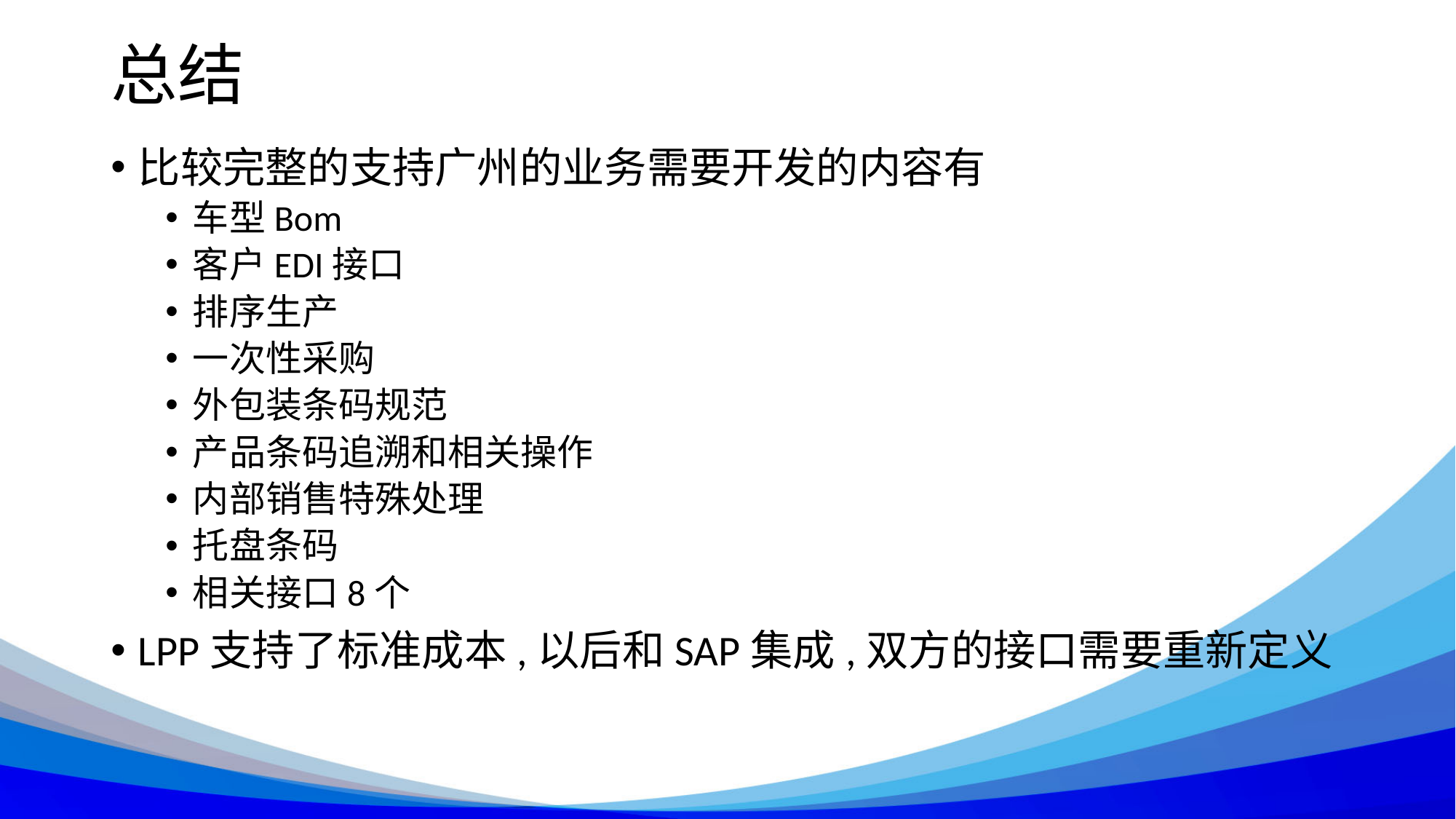

# 总结
比较完整的支持广州的业务需要开发的内容有
车型Bom
客户EDI接口
排序生产
一次性采购
外包装条码规范
产品条码追溯和相关操作
内部销售特殊处理
托盘条码
相关接口8个
LPP支持了标准成本,以后和SAP集成,双方的接口需要重新定义